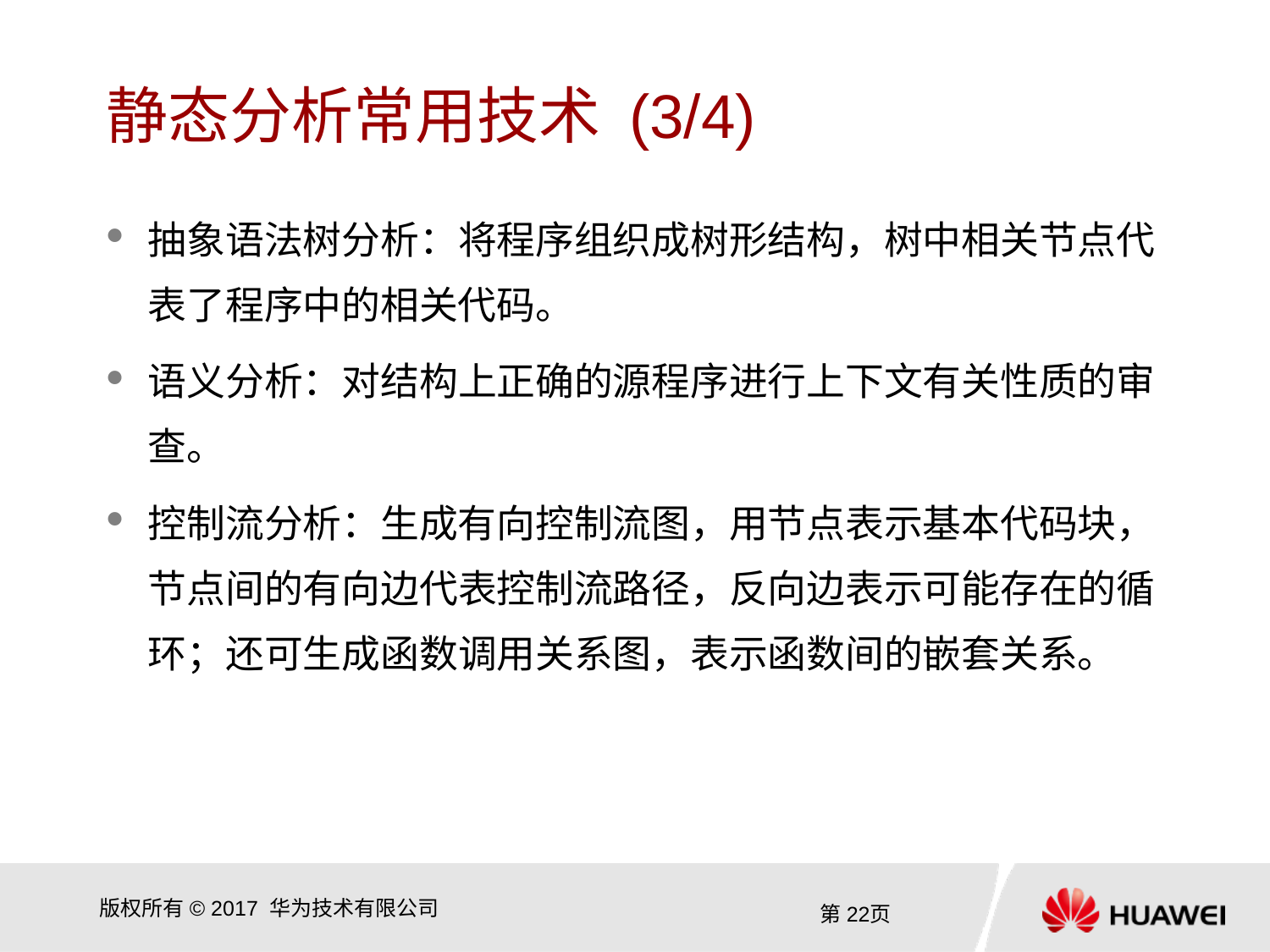

# 静态分析常用技术 (3/4)
抽象语法树分析：将程序组织成树形结构，树中相关节点代表了程序中的相关代码。
语义分析：对结构上正确的源程序进行上下文有关性质的审查。
控制流分析：生成有向控制流图，用节点表示基本代码块，节点间的有向边代表控制流路径，反向边表示可能存在的循环；还可生成函数调用关系图，表示函数间的嵌套关系。